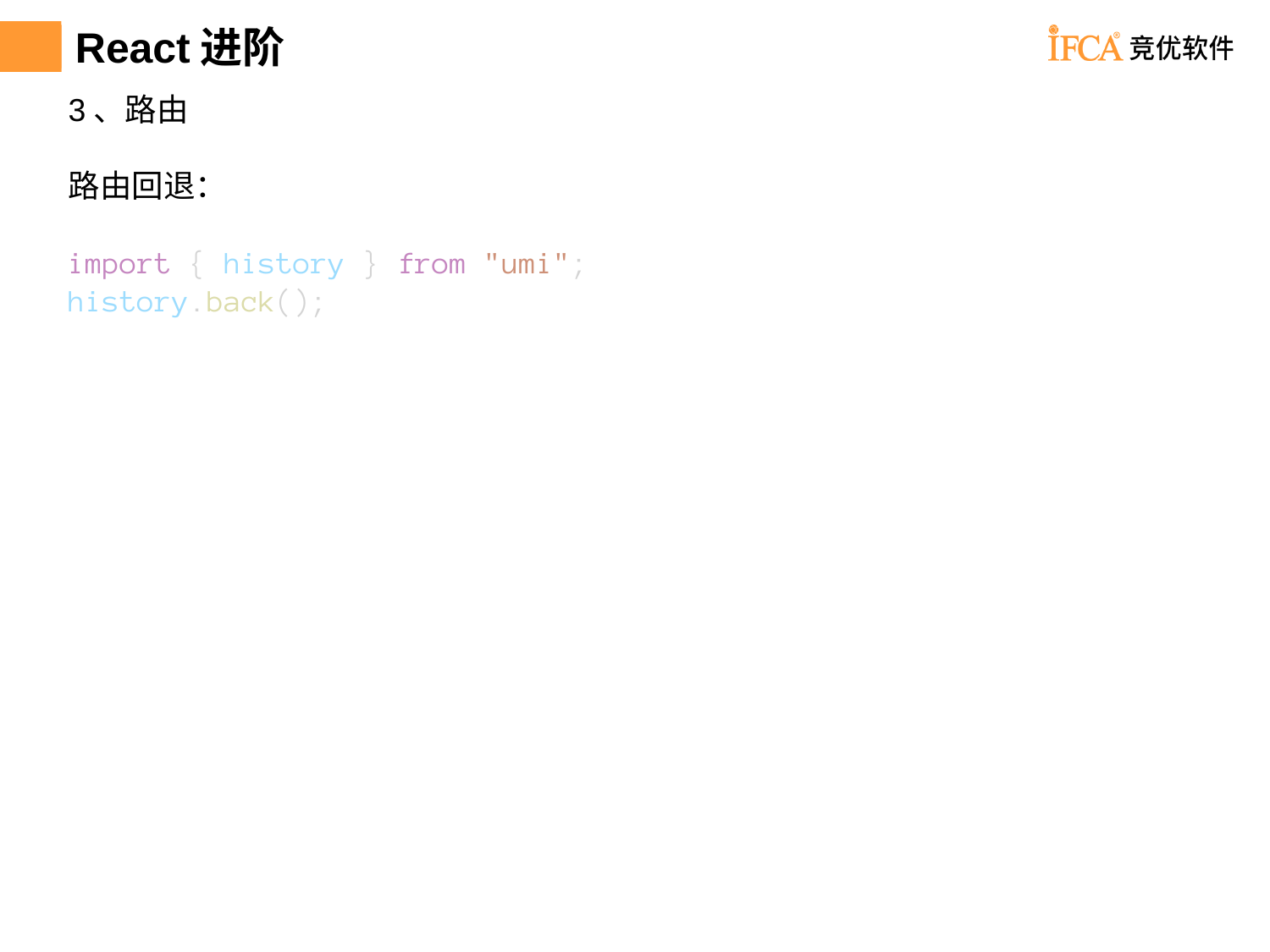

# React进阶
3、路由

路由回退：

import { history } from "umi";
history.back();